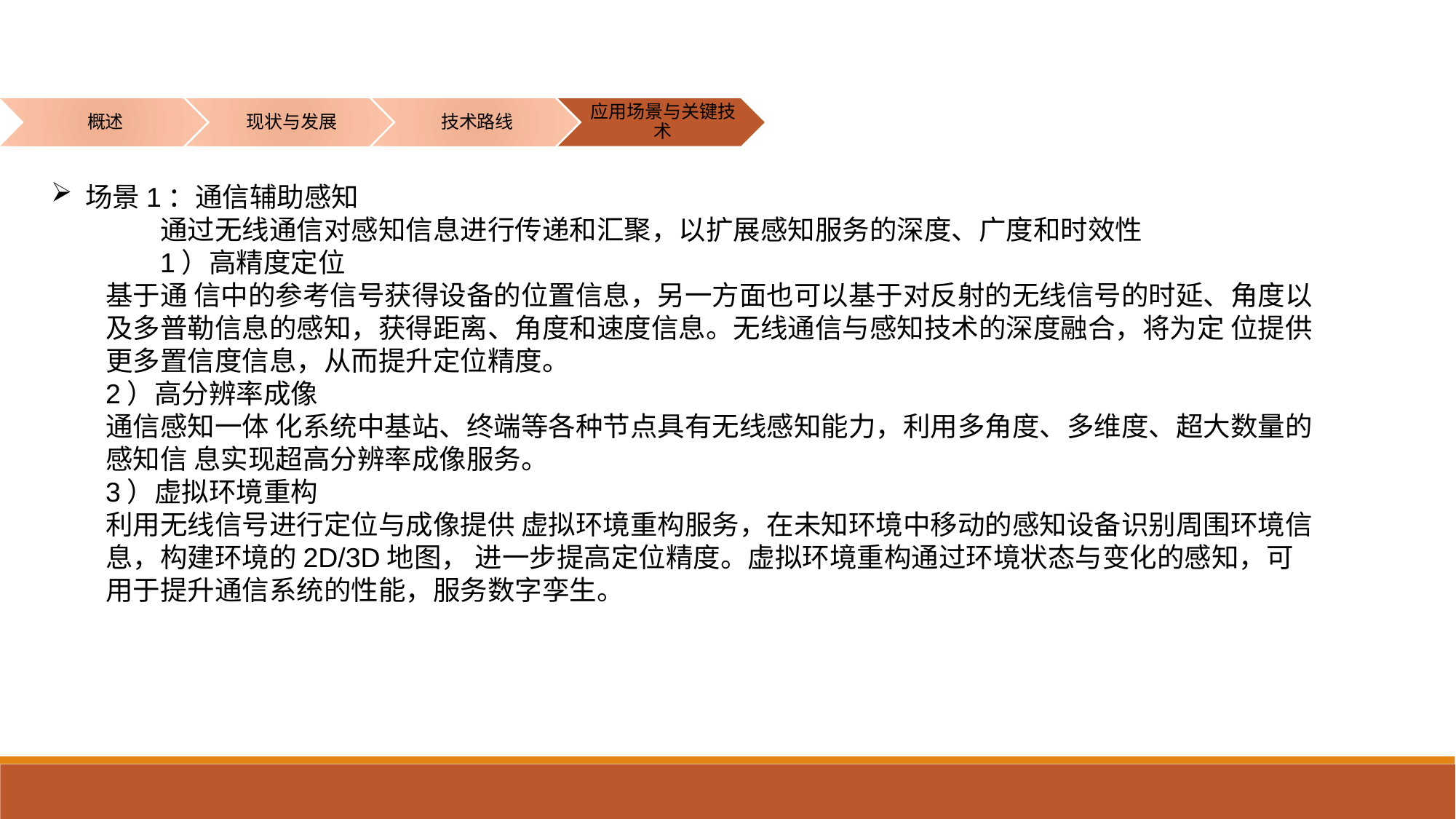

概述
现状与发展
技术路线
应用场景与关键技术
场景1：通信辅助感知
	通过无线通信对感知信息进行传递和汇聚，以扩展感知服务的深度、广度和时效性
	1）高精度定位
基于通 信中的参考信号获得设备的位置信息，另一方面也可以基于对反射的无线信号的时延、角度以
及多普勒信息的感知，获得距离、角度和速度信息。无线通信与感知技术的深度融合，将为定 位提供更多置信度信息，从而提升定位精度。
2）高分辨率成像
通信感知一体 化系统中基站、终端等各种节点具有无线感知能力，利用多角度、多维度、超大数量的感知信 息实现超高分辨率成像服务。
3）虚拟环境重构
利用无线信号进行定位与成像提供 虚拟环境重构服务，在未知环境中移动的感知设备识别周围环境信息，构建环境的2D/3D地图， 进一步提高定位精度。虚拟环境重构通过环境状态与变化的感知，可用于提升通信系统的性能，服务数字孪生。